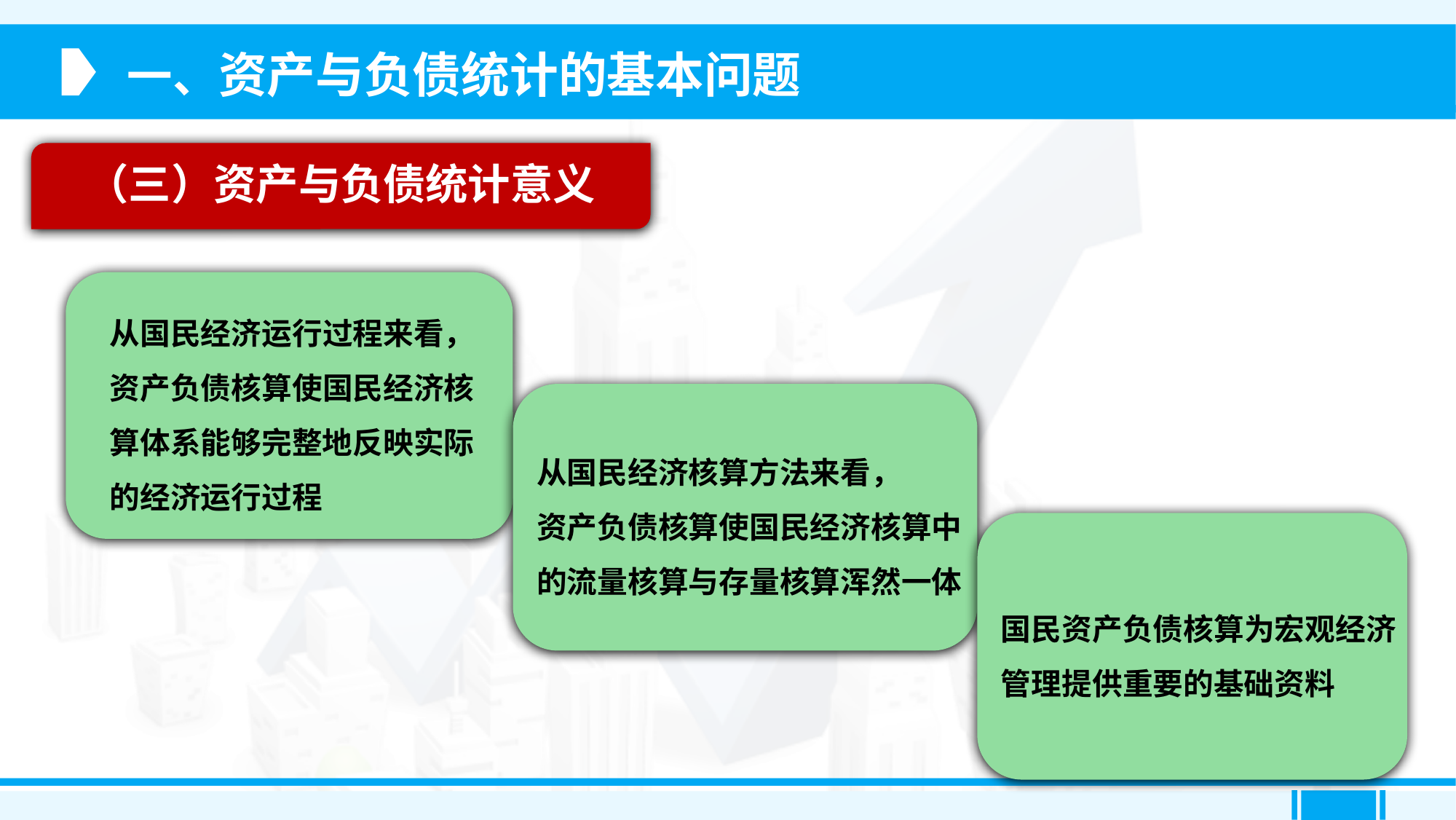

一、资产与负债统计的基本问题

（三）资产与负债统计意义
从国民经济运行过程来看，
资产负债核算使国民经济核
算体系能够完整地反映实际
的经济运行过程
从国民经济核算方法来看，
资产负债核算使国民经济核算中
的流量核算与存量核算浑然一体
国民资产负债核算为宏观经济
管理提供重要的基础资料